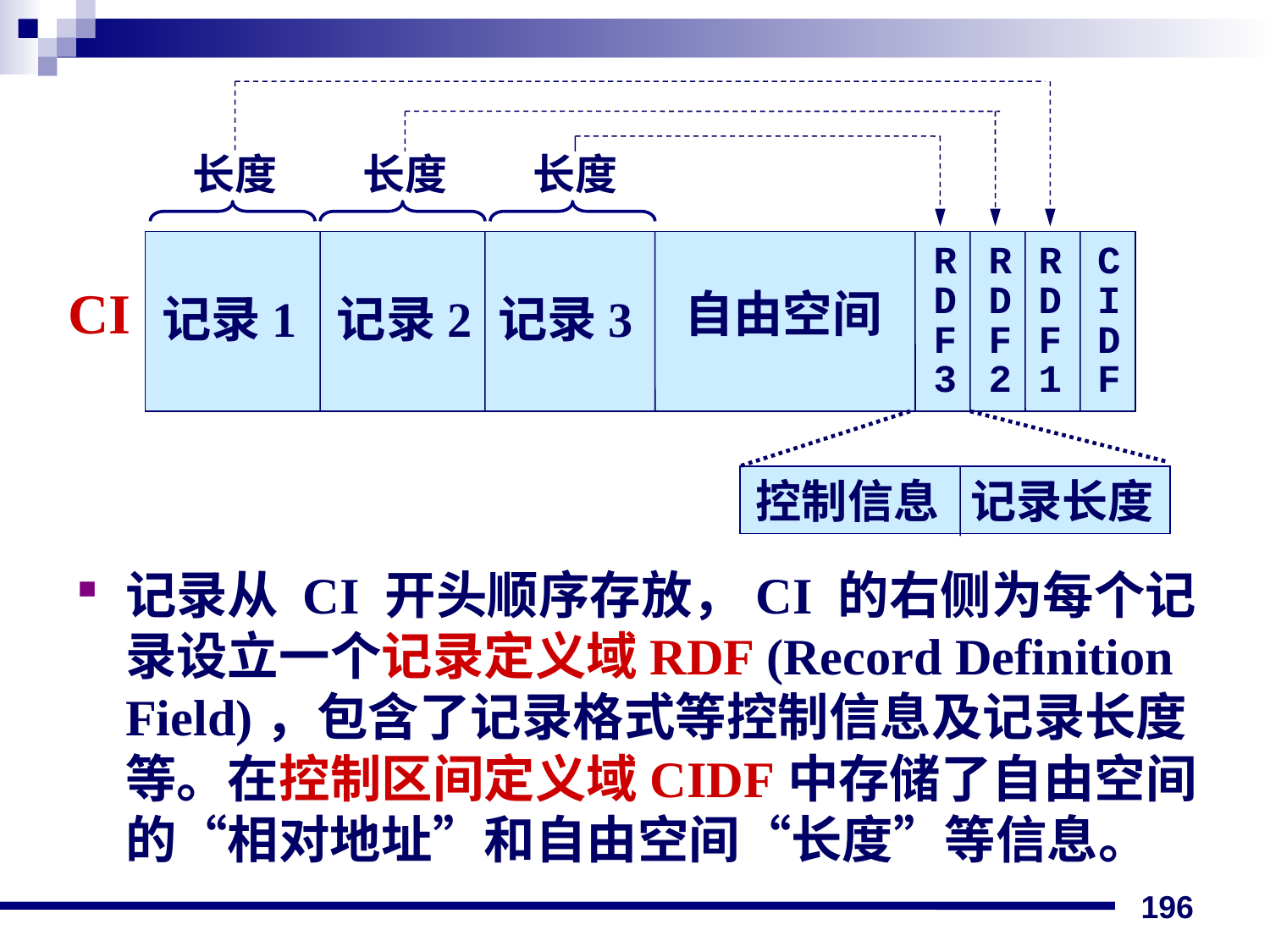

长度

长度

长度

RDF3
RDF2
RDF1
CIDF
自由空间
记录1
记录2
记录3

控制信息   记录长度

CI
记录从 CI 开头顺序存放，CI 的右侧为每个记录设立一个记录定义域RDF (Record Definition Field)，包含了记录格式等控制信息及记录长度等。在控制区间定义域CIDF中存储了自由空间的“相对地址”和自由空间“长度”等信息。
196